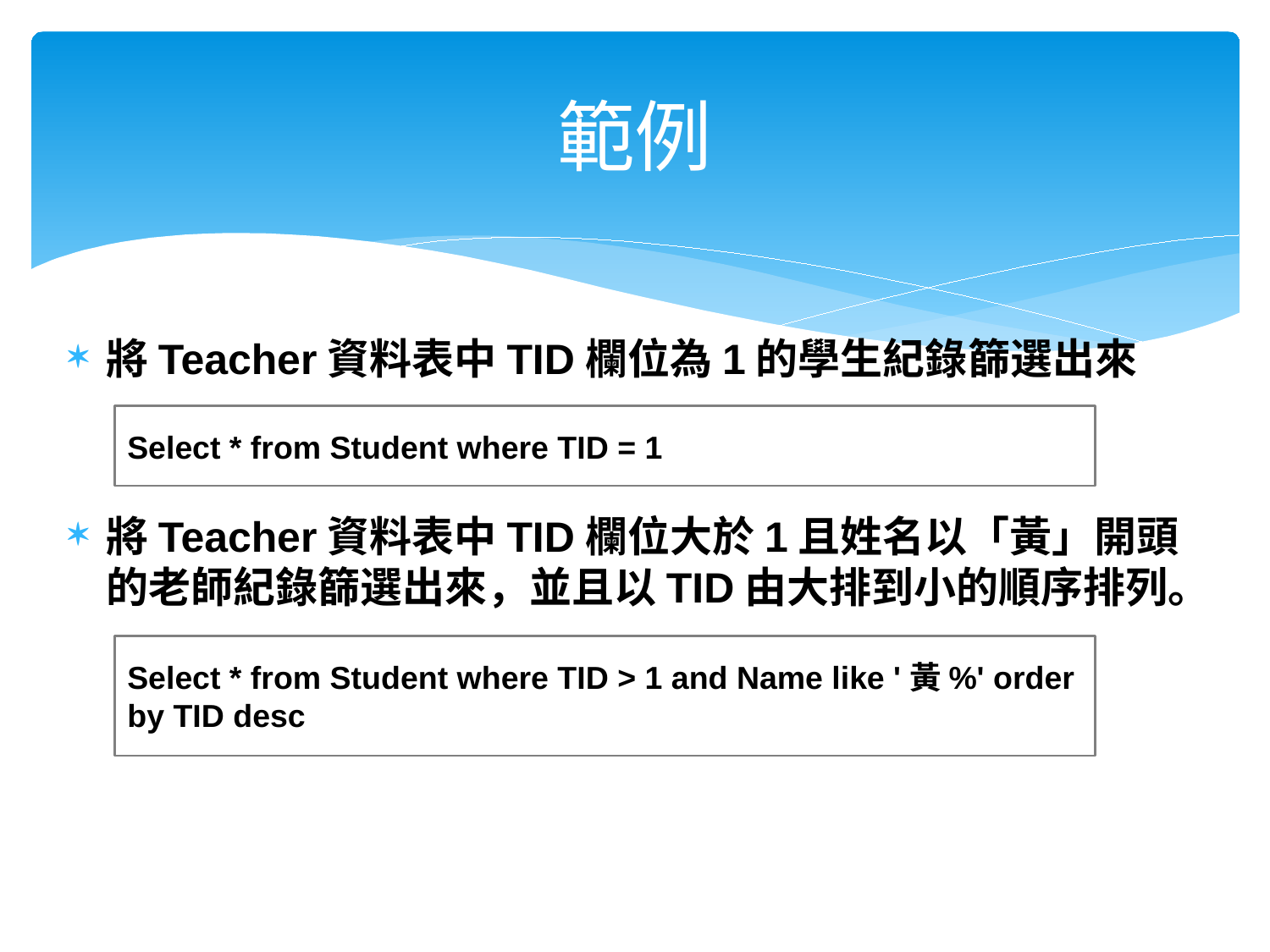

# 範例
將Teacher資料表中TID欄位為1的學生紀錄篩選出來

將Teacher資料表中TID欄位大於1且姓名以「黃」開頭的老師紀錄篩選出來，並且以TID由大排到小的順序排列。

Select * from Student where TID = 1
Select * from Student where TID > 1 and Name like '黃%' order by TID desc